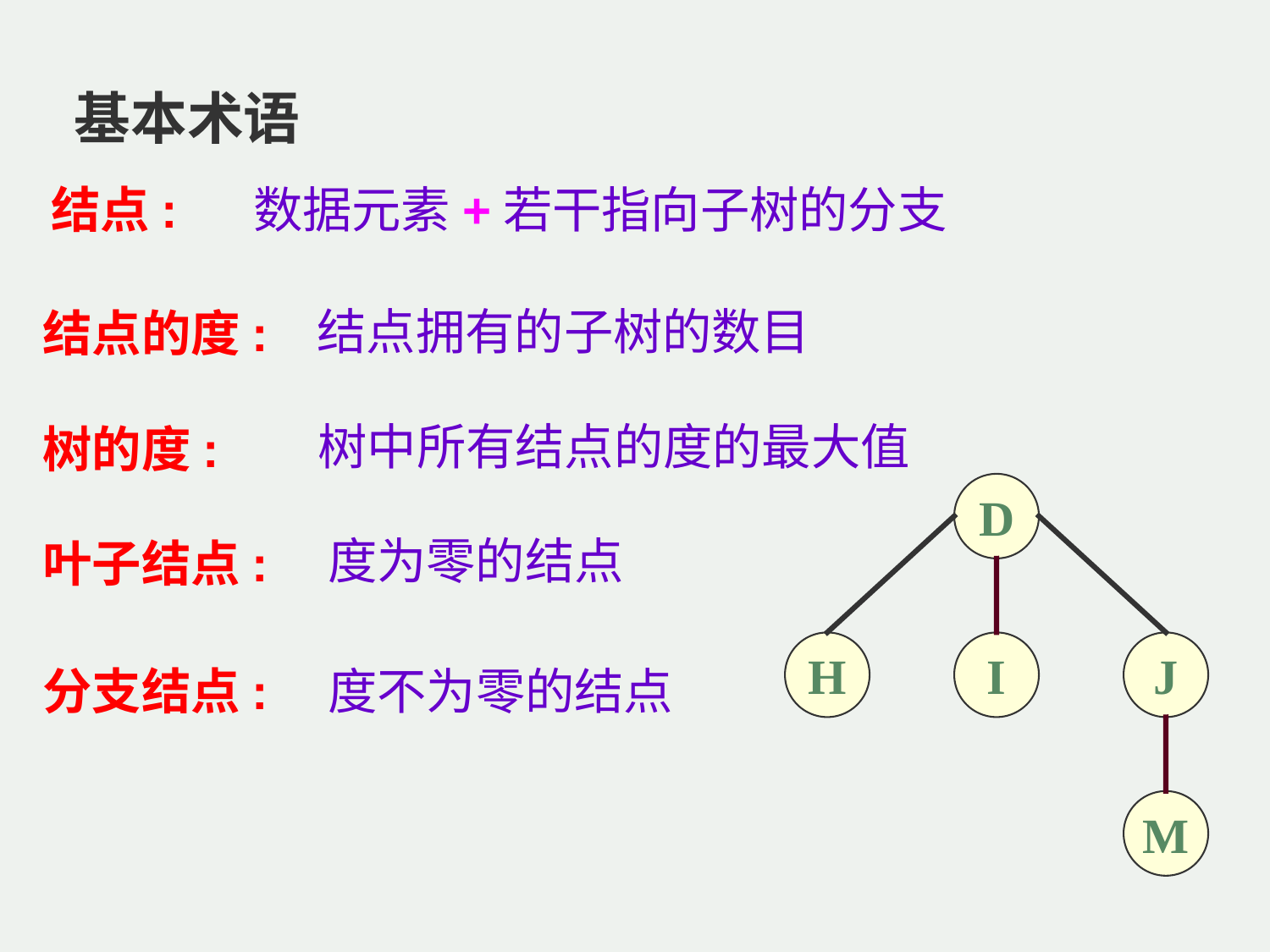

基本术语
结点:
数据元素+若干指向子树的分支
结点拥有的子树的数目
结点的度:
树中所有结点的度的最大值
树的度:
D

度为零的结点
叶子结点:

H
I
J
分支结点:
度不为零的结点

M